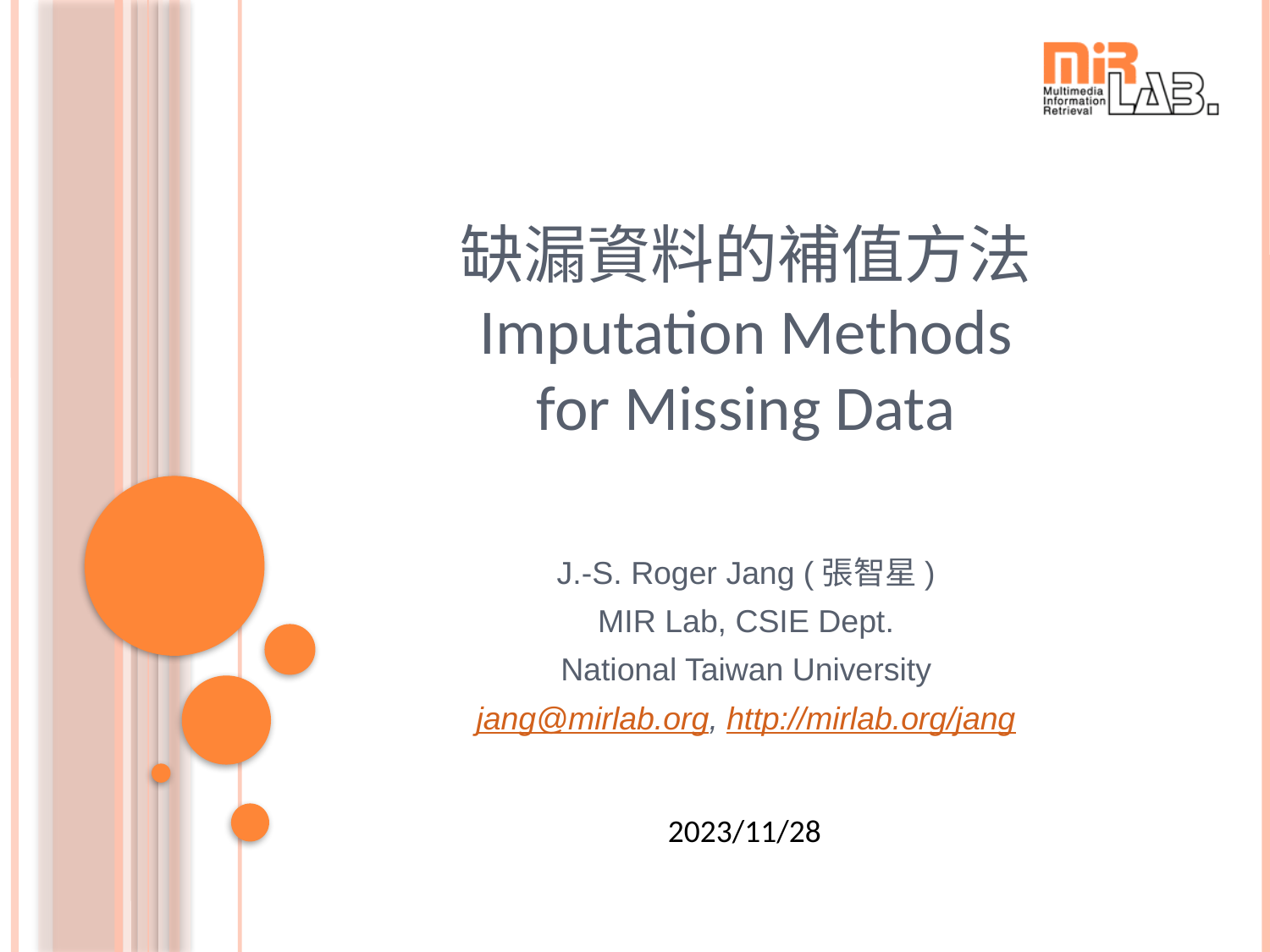

# 缺漏資料的補值方法 Imputation Methods for Missing Data
J.-S. Roger Jang (張智星)
MIR Lab, CSIE Dept.
National Taiwan University
jang@mirlab.org, http://mirlab.org/jang

2023/11/28